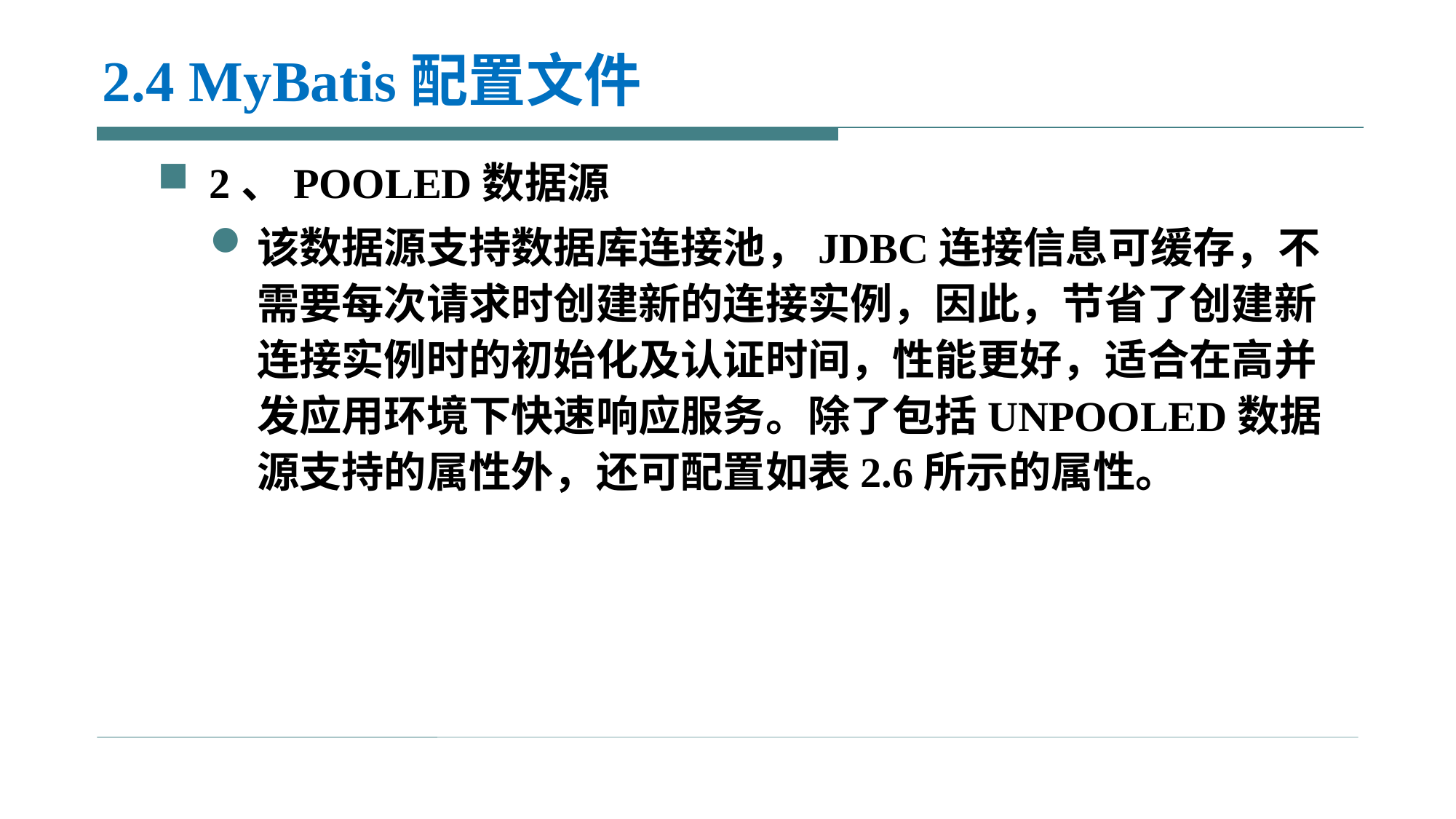

# 2.4 MyBatis配置文件
2、POOLED数据源
该数据源支持数据库连接池，JDBC连接信息可缓存，不需要每次请求时创建新的连接实例，因此，节省了创建新连接实例时的初始化及认证时间，性能更好，适合在高并发应用环境下快速响应服务。除了包括UNPOOLED数据源支持的属性外，还可配置如表2.6所示的属性。
37